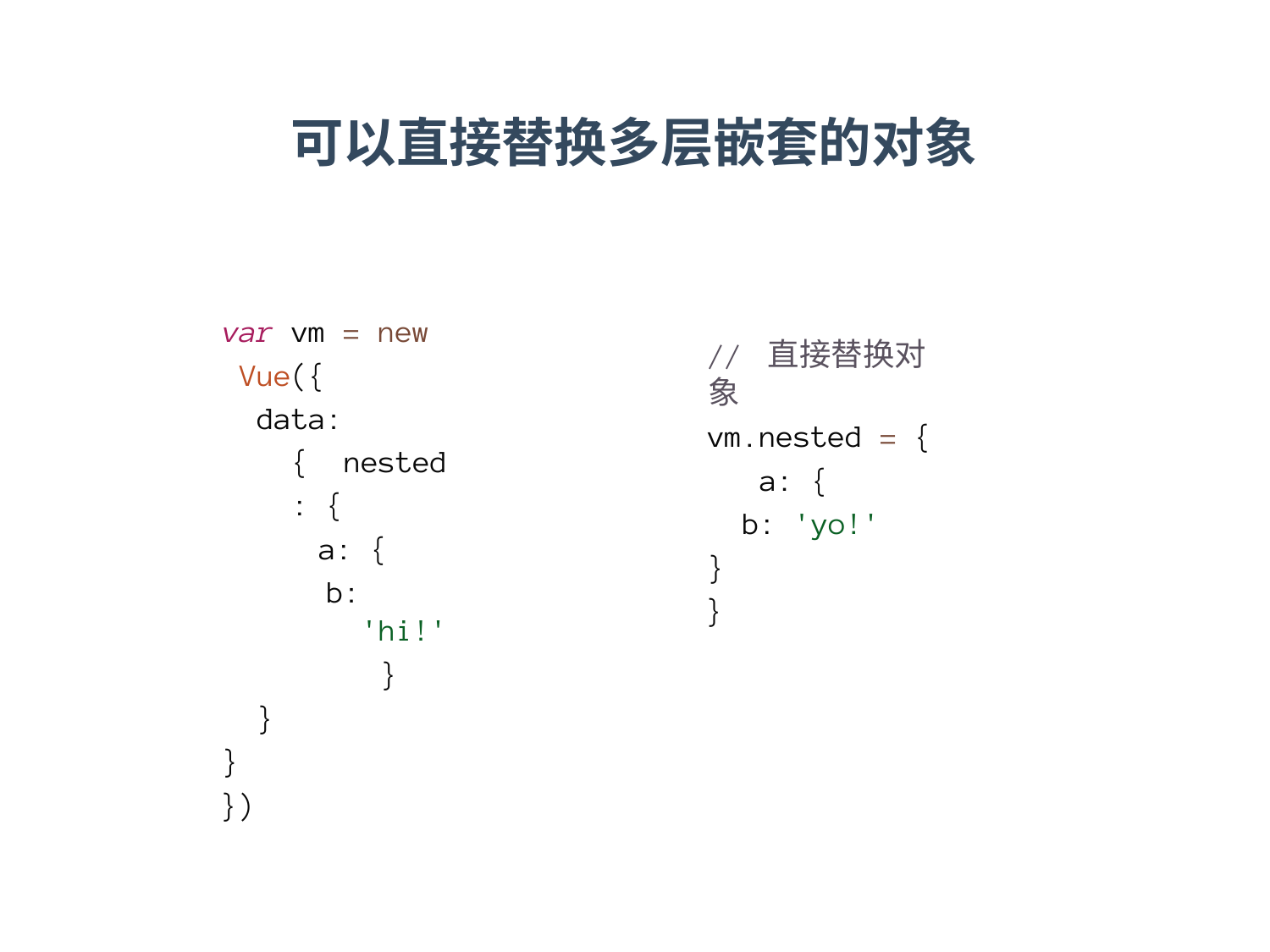

# 可以直接替换多层嵌套的对象
var vm = new  Vue({
data: {  nested: {
a: {
b: 'hi!'
}
}
}
})
// 直接替换对象
vm.nested = {  a: {
b: 'yo!'
}
}